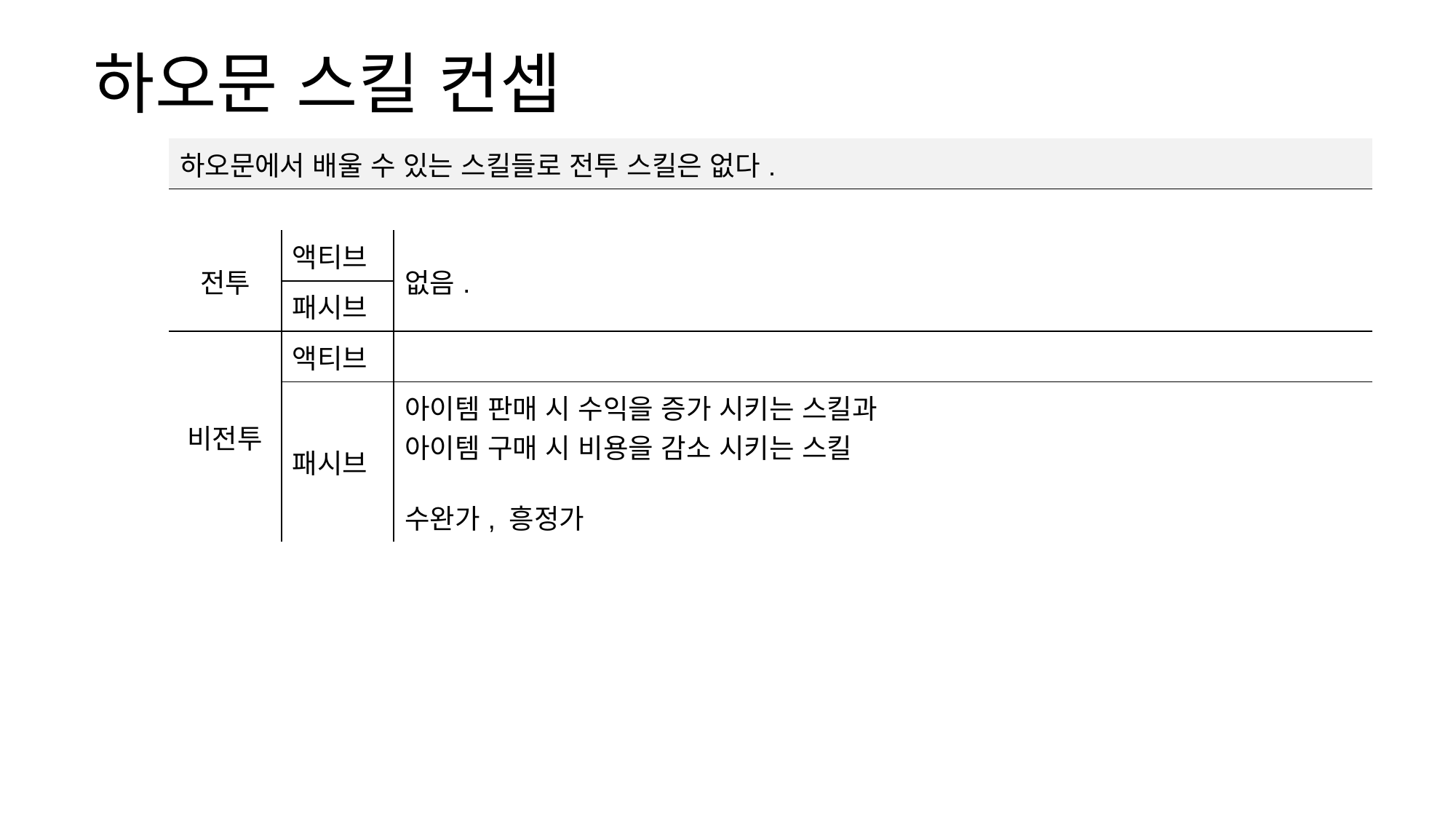

하오문 스킬 컨셉
| 하오문에서 배울 수 있는 스킬들로 전투 스킬은 없다. |  |  |
| --- | --- | --- |
|  |  |  |
| 전투 | 액티브 | 없음. |
|  | 패시브 |  |
| 비전투 | 액티브 |  |
|  | 패시브 | 아이템 판매 시 수익을 증가 시키는 스킬과 아이템 구매 시 비용을 감소 시키는 스킬 수완가, 흥정가 |